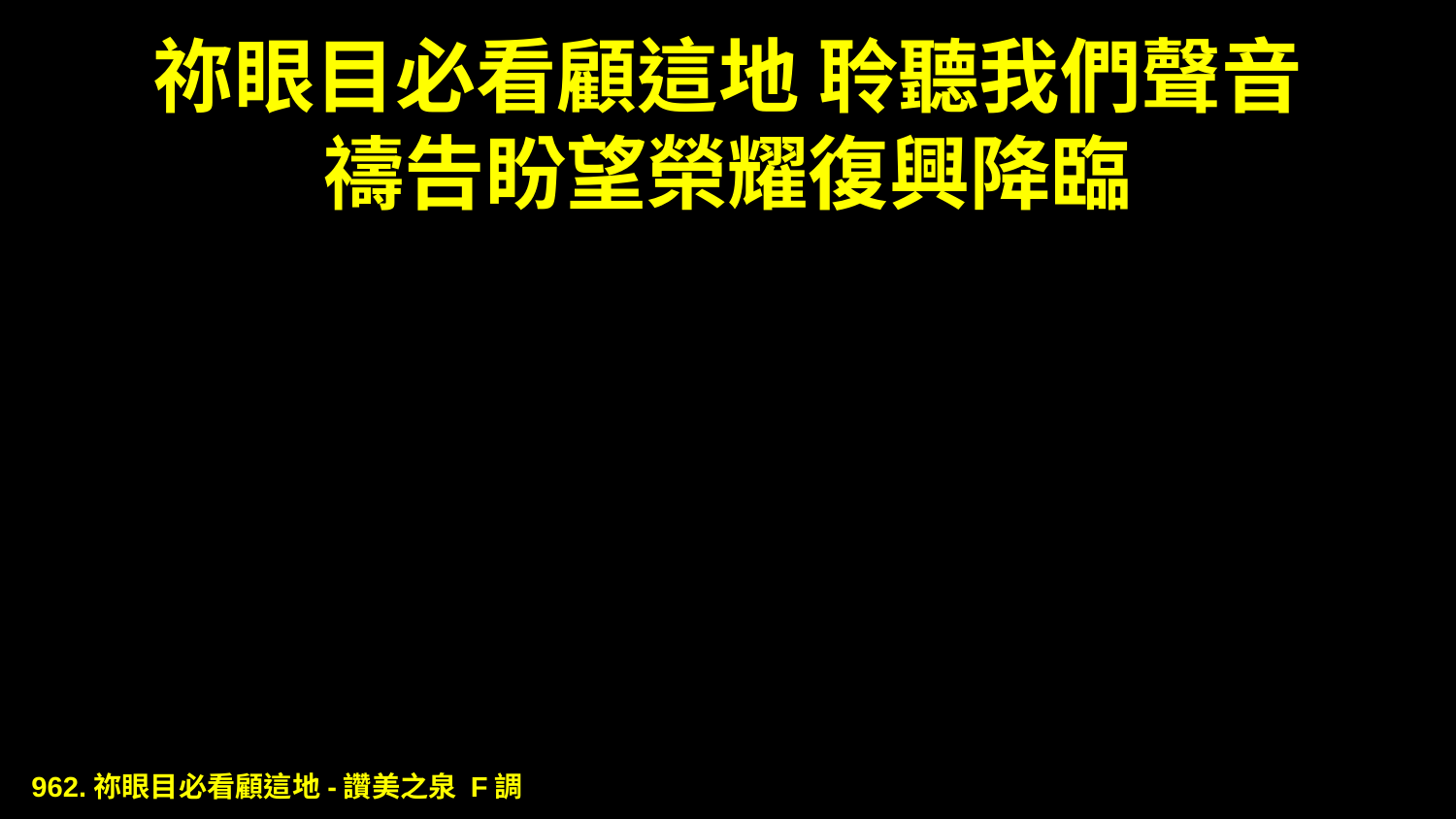

# 祢眼目必看顧這地 聆聽我們聲音 禱告盼望榮耀復興降臨
962.祢眼目必看顧這地-讚美之泉 F調